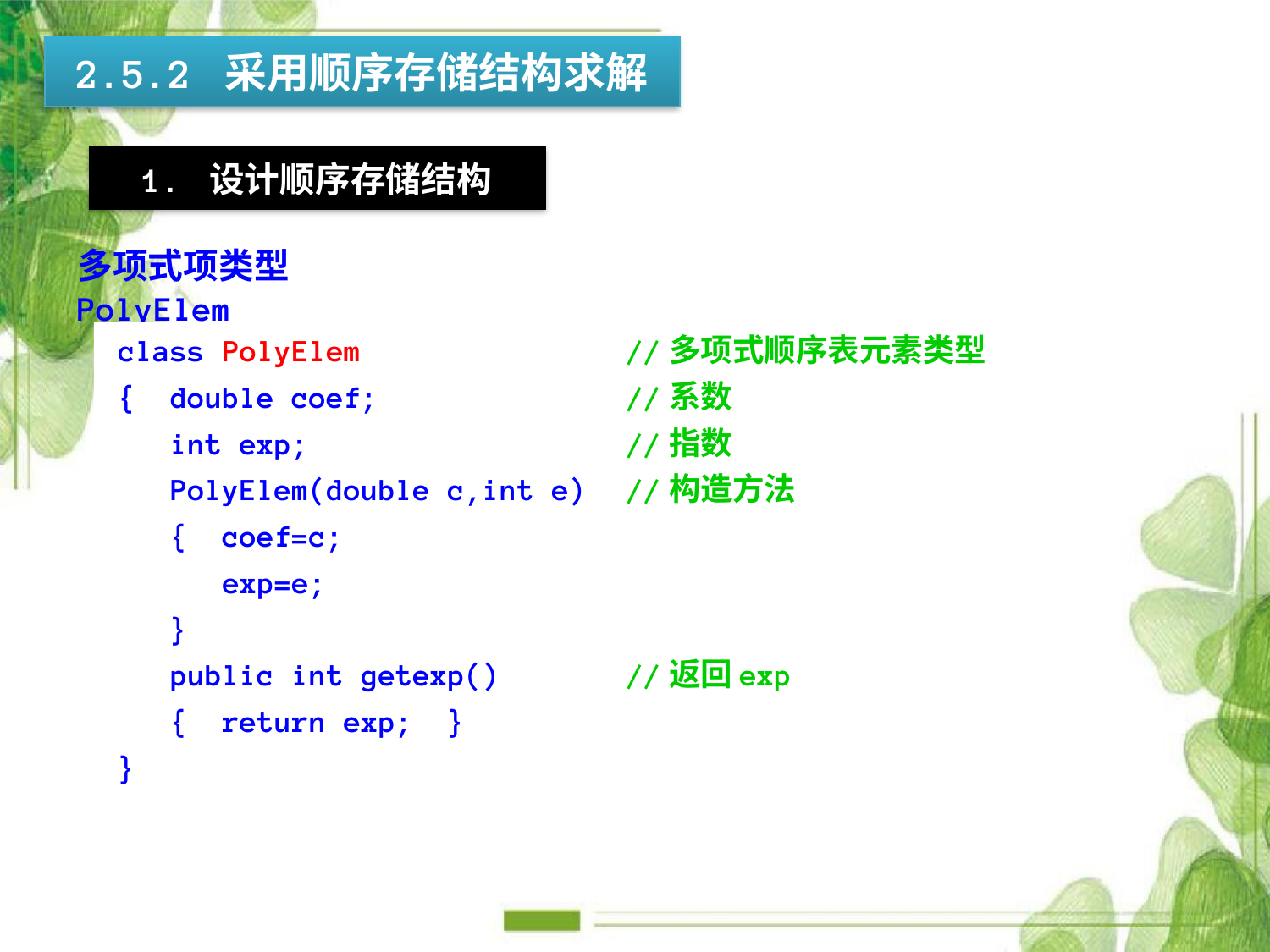

2.5.2 采用顺序存储结构求解
1. 设计顺序存储结构
多项式项类型PolyElem
class PolyElem			//多项式顺序表元素类型
{  double coef;		//系数
   int exp;			//指数
   PolyElem(double c,int e)	//构造方法
   {  coef=c;
      exp=e;
   }
   public int getexp()	//返回exp
   {  return exp;  }
}